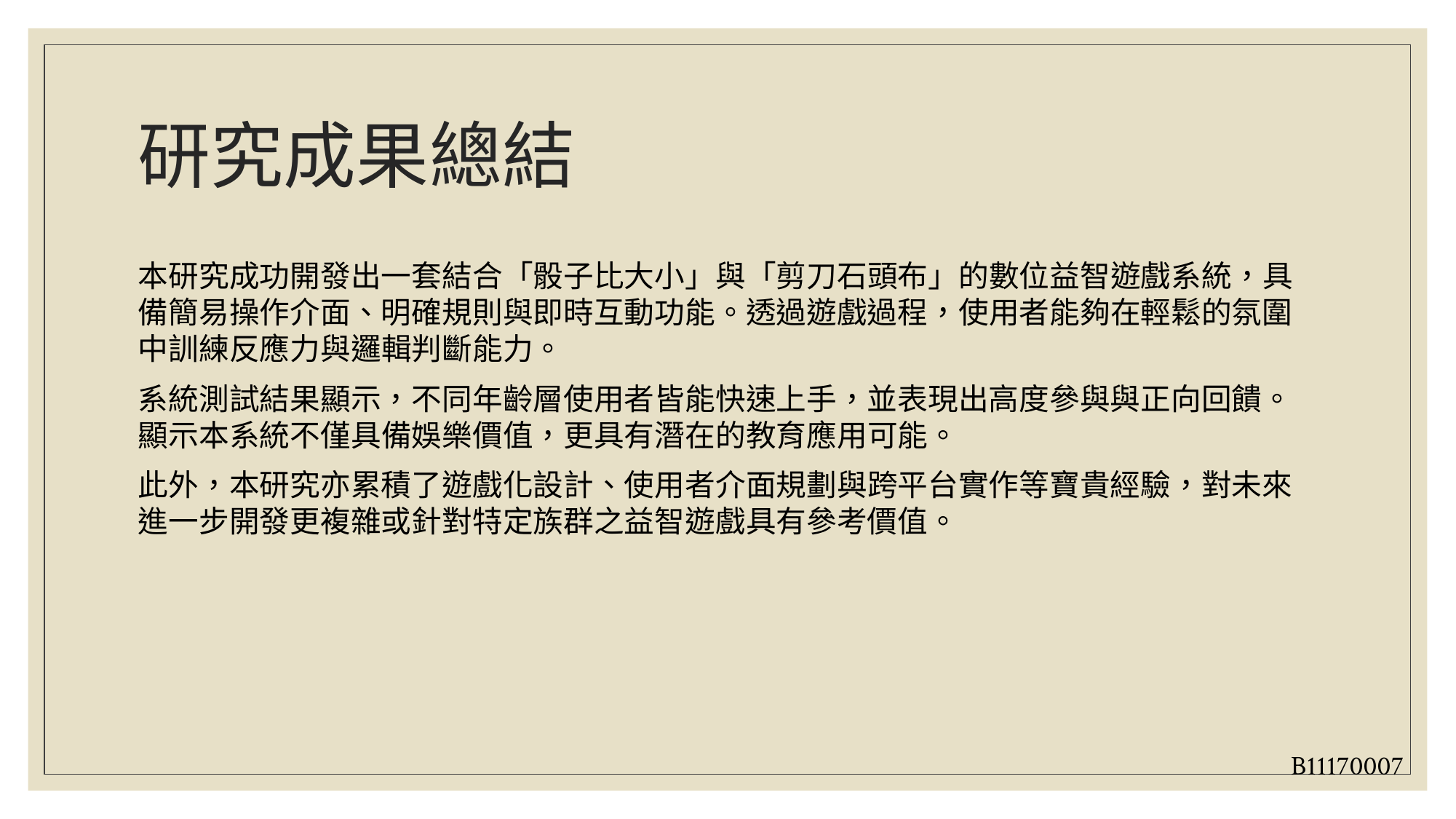

# 研究成果總結
本研究成功開發出一套結合「骰子比大小」與「剪刀石頭布」的數位益智遊戲系統，具備簡易操作介面、明確規則與即時互動功能。透過遊戲過程，使用者能夠在輕鬆的氛圍中訓練反應力與邏輯判斷能力。
系統測試結果顯示，不同年齡層使用者皆能快速上手，並表現出高度參與與正向回饋。顯示本系統不僅具備娛樂價值，更具有潛在的教育應用可能。
此外，本研究亦累積了遊戲化設計、使用者介面規劃與跨平台實作等寶貴經驗，對未來進一步開發更複雜或針對特定族群之益智遊戲具有參考價值。

B11170007